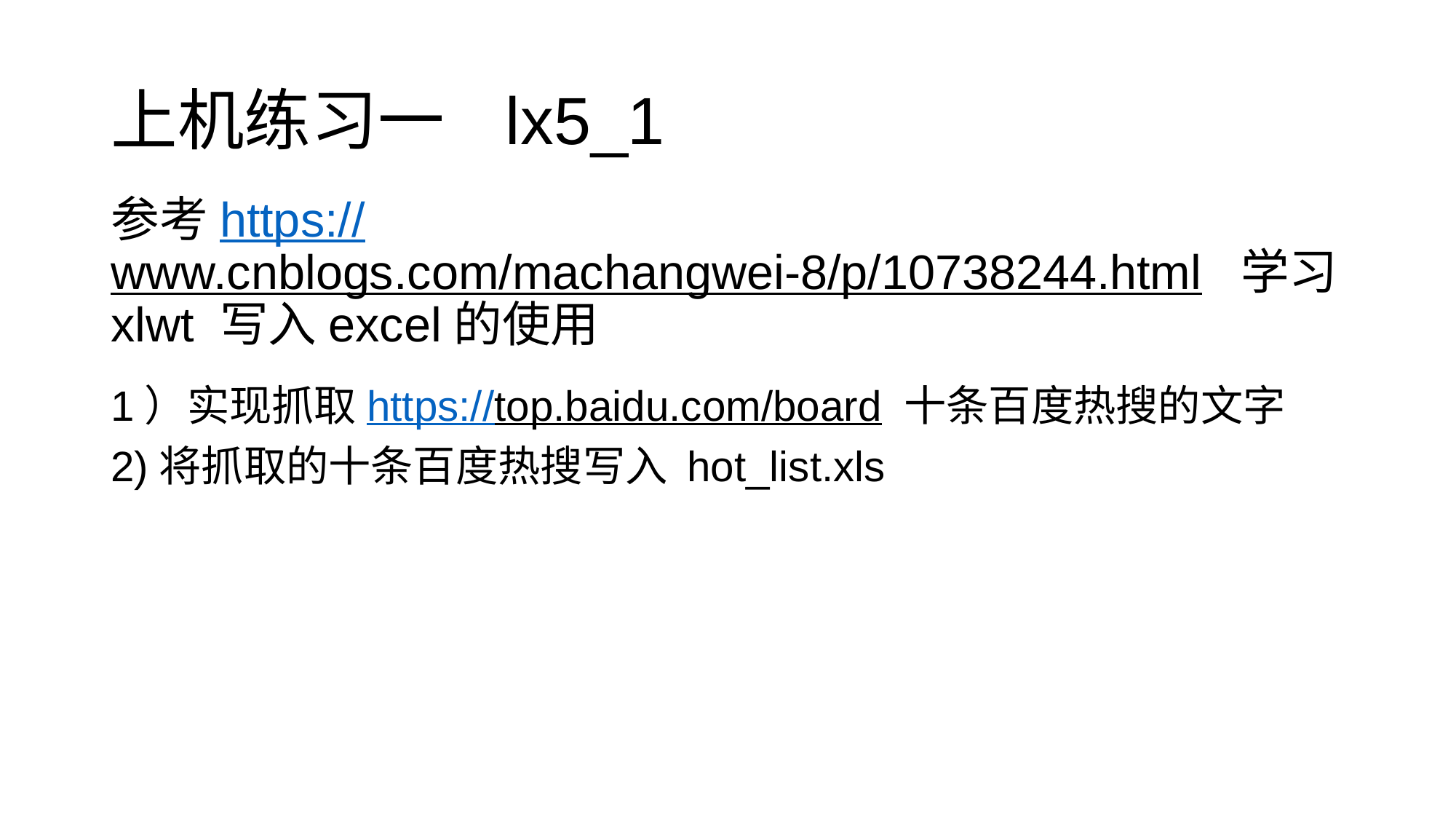

# 上机练习一   lx5_1
参考https://www.cnblogs.com/machangwei-8/p/10738244.html  学习xlwt 写入excel的使用

1）实现抓取https://top.baidu.com/board 十条百度热搜的文字
2)将抓取的十条百度热搜写入 hot_list.xls